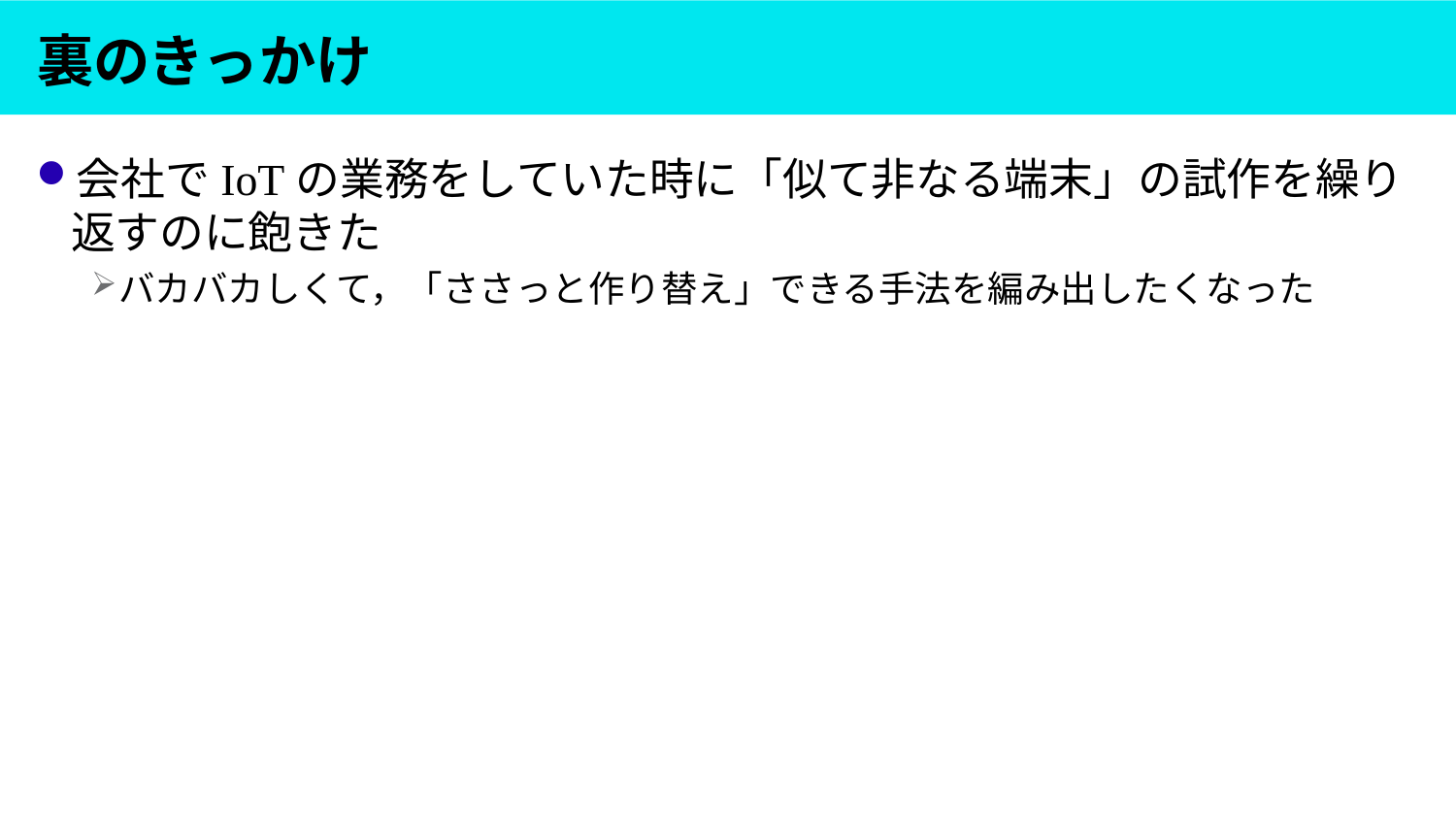

# 裏のきっかけ
会社でIoTの業務をしていた時に「似て非なる端末」の試作を繰り返すのに飽きた
バカバカしくて，「ささっと作り替え」できる手法を編み出したくなった